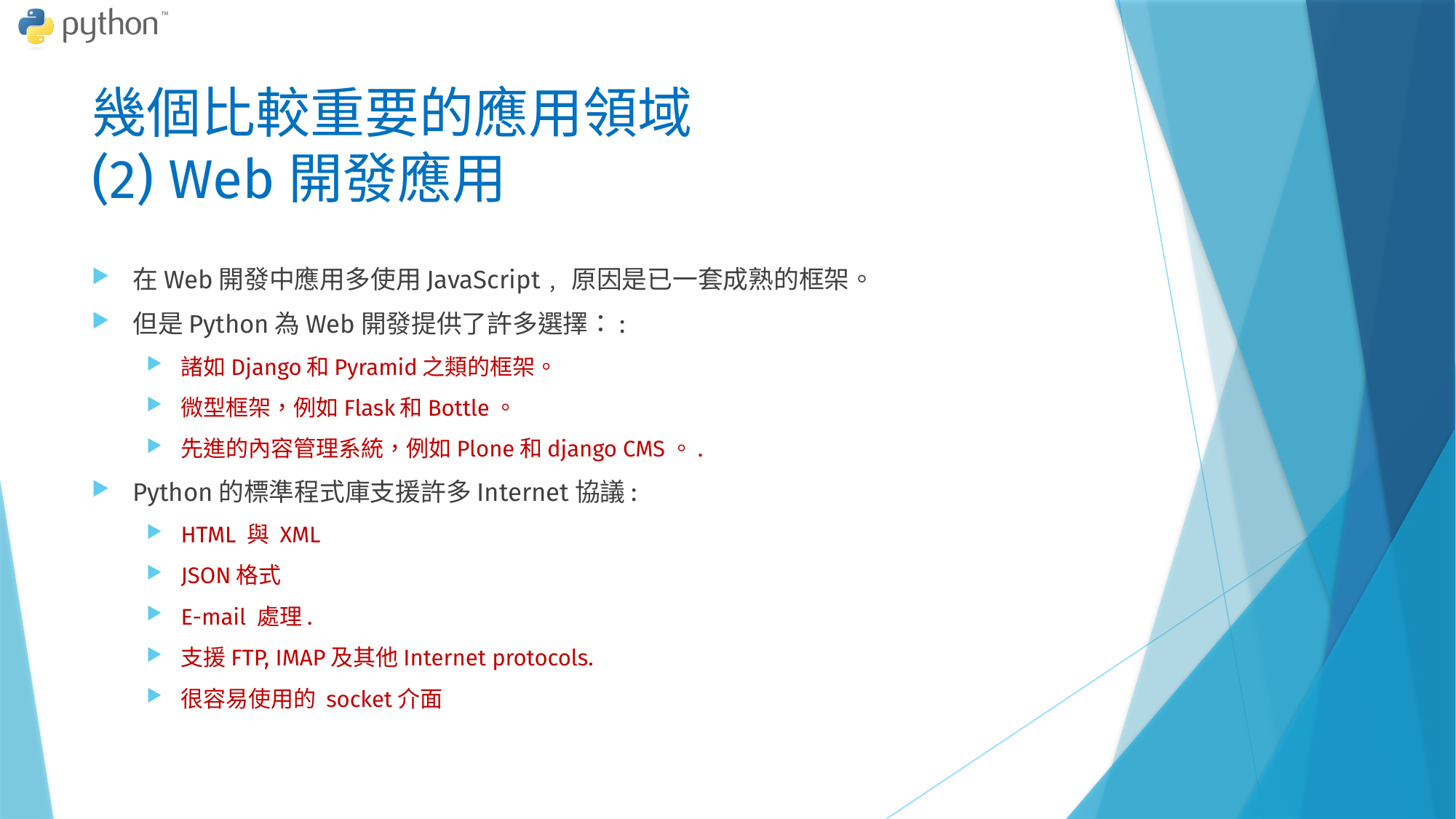

# 幾個比較重要的應用領域 (2) Web開發應用
在Web開發中應用多使用JavaScript﹐原因是已一套成熟的框架。
但是Python為Web開發提供了許多選擇：:
諸如Django和Pyramid之類的框架。
微型框架，例如Flask和Bottle。
先進的內容管理系統，例如Plone和django CMS。.
Python的標準程式庫支援許多Internet協議:
HTML 與 XML
JSON格式
E-mail 處理.
支援FTP, IMAP及其他Internet protocols.
很容易使用的 socket介面